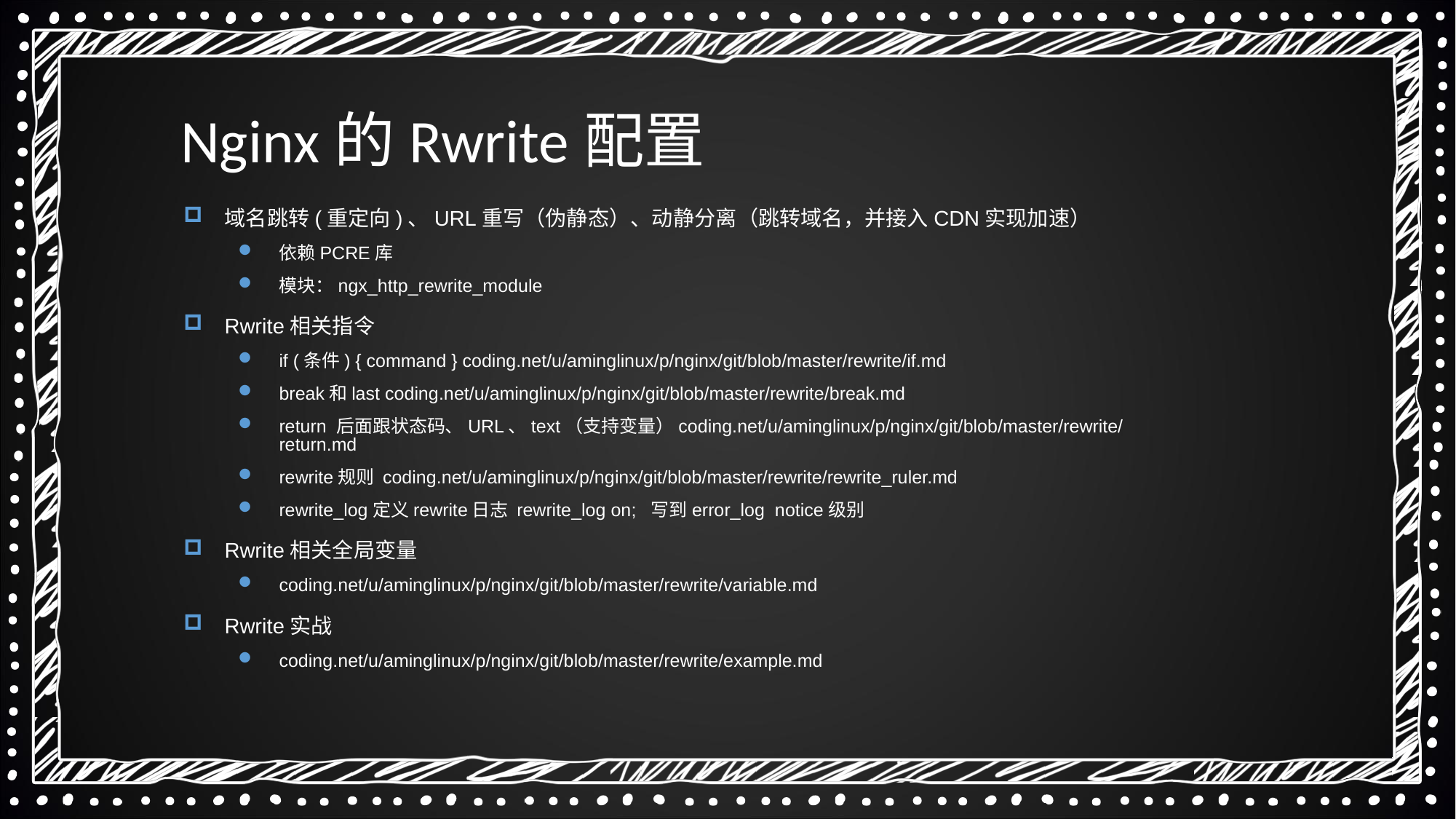

Nginx的Rwrite配置
域名跳转(重定向)、URL重写（伪静态）、动静分离（跳转域名，并接入CDN实现加速）
依赖PCRE库
模块：ngx_http_rewrite_module
Rwrite相关指令
if (条件) { command } coding.net/u/aminglinux/p/nginx/git/blob/master/rewrite/if.md
break和last coding.net/u/aminglinux/p/nginx/git/blob/master/rewrite/break.md
return 后面跟状态码、URL、text（支持变量）coding.net/u/aminglinux/p/nginx/git/blob/master/rewrite/return.md
rewrite规则 coding.net/u/aminglinux/p/nginx/git/blob/master/rewrite/rewrite_ruler.md
rewrite_log定义rewrite日志 rewrite_log on;  写到error_log  notice级别
Rwrite相关全局变量
coding.net/u/aminglinux/p/nginx/git/blob/master/rewrite/variable.md
Rwrite实战
coding.net/u/aminglinux/p/nginx/git/blob/master/rewrite/example.md